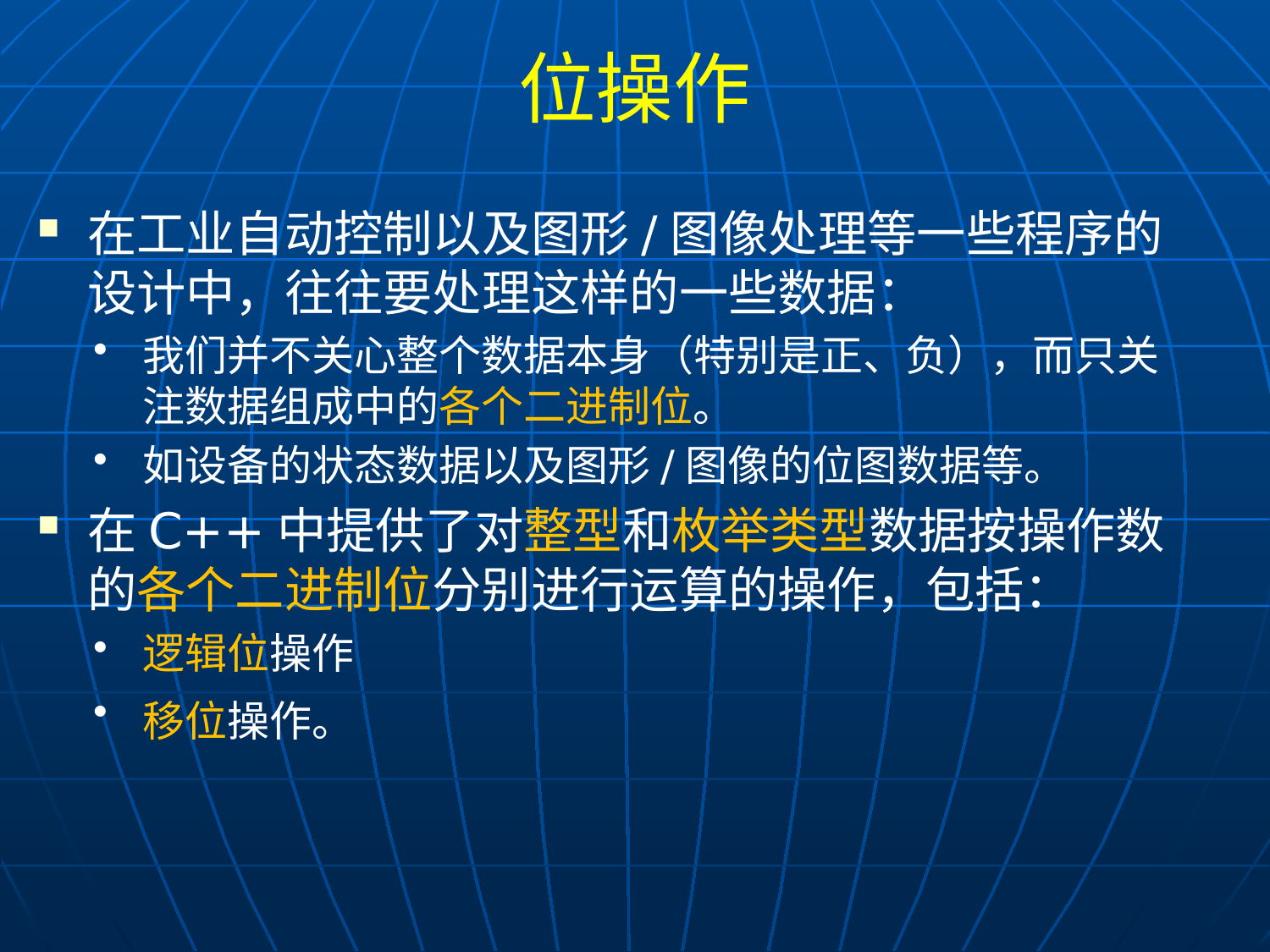

# 位操作
在工业自动控制以及图形/图像处理等一些程序的设计中，往往要处理这样的一些数据：
我们并不关心整个数据本身（特别是正、负），而只关注数据组成中的各个二进制位。
如设备的状态数据以及图形/图像的位图数据等。
在C++中提供了对整型和枚举类型数据按操作数的各个二进制位分别进行运算的操作，包括：
逻辑位操作
移位操作。